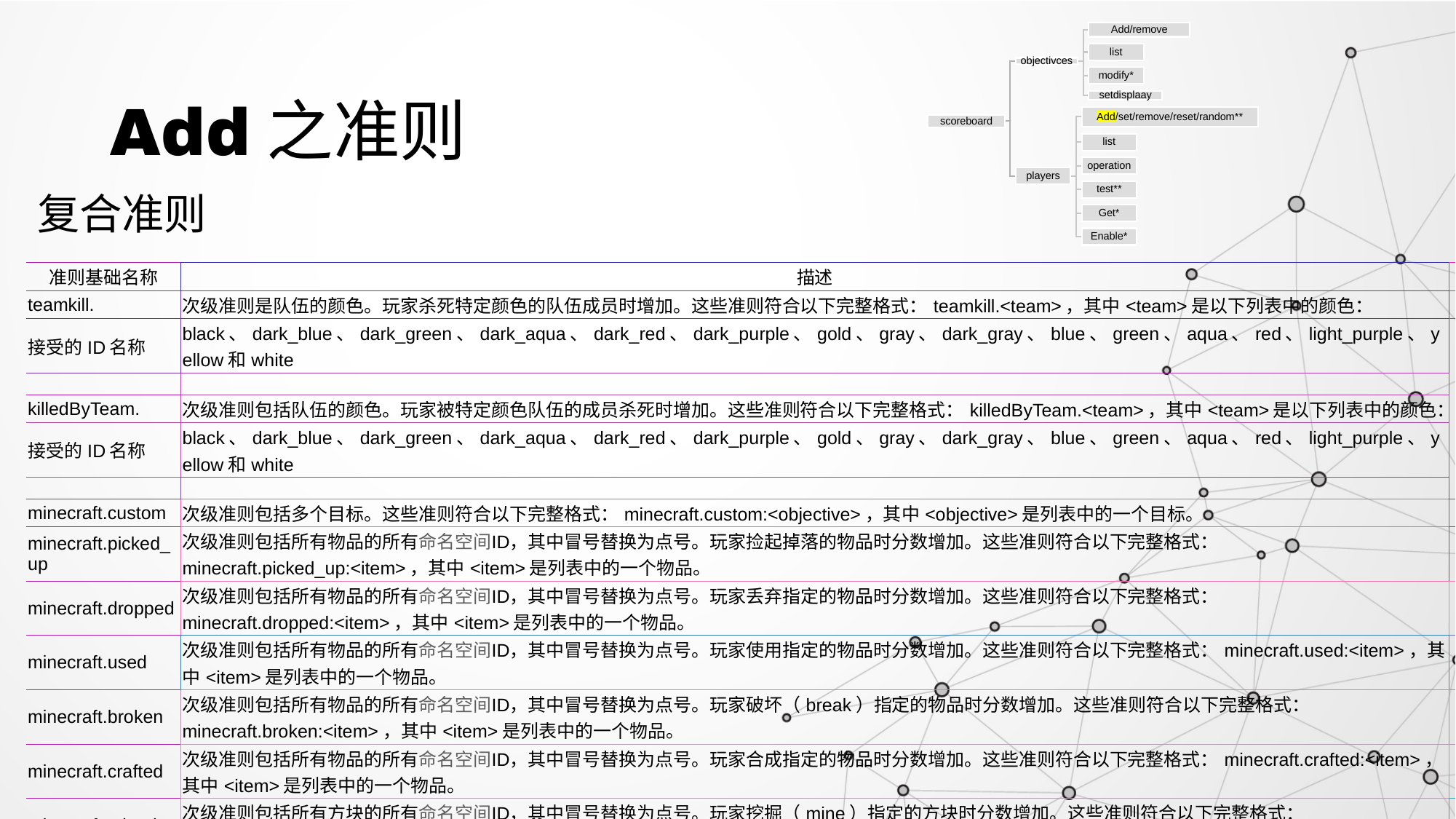

scoreboard
objectivces
Add/remove
list
modify*
setdisplaay
players
Add/set/remove/reset/random**
list
operation
test**
Get*
Enable*
# Add之准则
复合准则
| 准则基础名称 | 描述 |  |
| --- | --- | --- |
| teamkill. | 次级准则是队伍的颜色。玩家杀死特定颜色的队伍成员时增加。这些准则符合以下完整格式：teamkill.<team>，其中<team>是以下列表中的颜色： |  |
| 接受的ID名称 | black、dark\_blue、dark\_green、dark\_aqua、dark\_red、dark\_purple、gold、gray、dark\_gray、blue、green、aqua、red、light\_purple、yellow和white |  |
|  |  |  |
| killedByTeam. | 次级准则包括队伍的颜色。玩家被特定颜色队伍的成员杀死时增加。这些准则符合以下完整格式：killedByTeam.<team>，其中<team>是以下列表中的颜色： |  |
| 接受的ID名称 | black、dark\_blue、dark\_green、dark\_aqua、dark\_red、dark\_purple、gold、gray、dark\_gray、blue、green、aqua、red、light\_purple、yellow和white |  |
|  |  |  |
| minecraft.custom | 次级准则包括多个目标。这些准则符合以下完整格式：minecraft.custom:<objective>，其中<objective>是列表中的一个目标。 |  |
| minecraft.picked\_up | 次级准则包括所有物品的所有命名空间ID，其中冒号替换为点号。玩家捡起掉落的物品时分数增加。这些准则符合以下完整格式：minecraft.picked\_up:<item>，其中<item>是列表中的一个物品。 |  |
| minecraft.dropped | 次级准则包括所有物品的所有命名空间ID，其中冒号替换为点号。玩家丢弃指定的物品时分数增加。这些准则符合以下完整格式：minecraft.dropped:<item>，其中<item>是列表中的一个物品。 |  |
| minecraft.used | 次级准则包括所有物品的所有命名空间ID，其中冒号替换为点号。玩家使用指定的物品时分数增加。这些准则符合以下完整格式：minecraft.used:<item>，其中<item>是列表中的一个物品。 |  |
| minecraft.broken | 次级准则包括所有物品的所有命名空间ID，其中冒号替换为点号。玩家破坏（break）指定的物品时分数增加。这些准则符合以下完整格式：minecraft.broken:<item>，其中<item>是列表中的一个物品。 |  |
| minecraft.crafted | 次级准则包括所有物品的所有命名空间ID，其中冒号替换为点号。玩家合成指定的物品时分数增加。这些准则符合以下完整格式：minecraft.crafted:<item>，其中<item>是列表中的一个物品。 |  |
| minecraft.mined | 次级准则包括所有方块的所有命名空间ID，其中冒号替换为点号。玩家挖掘（mine）指定的方块时分数增加。这些准则符合以下完整格式：minecraft.mined:<block>，其中<block>是列表中的一个方块。 |  |
| minecraft.killed | 次级准则包括所有实体的所有命名空间ID，其中冒号替换为点号。玩家杀死指定的实体时分数增加。这些准则符合以下完整格式：minecraft.killed:<entity>，其中<entity>是列表中的一个实体。 |  |
| minecraft.killed\_by | 次级准则包括所有实体的所有命名空间ID，其中冒号替换为点号。玩家被指定的实体杀死时分数增加。这些准则符合以下完整格式：minecraft.killed\_by:<entity>，其中<entity>是列表中的一个实体。 |  |